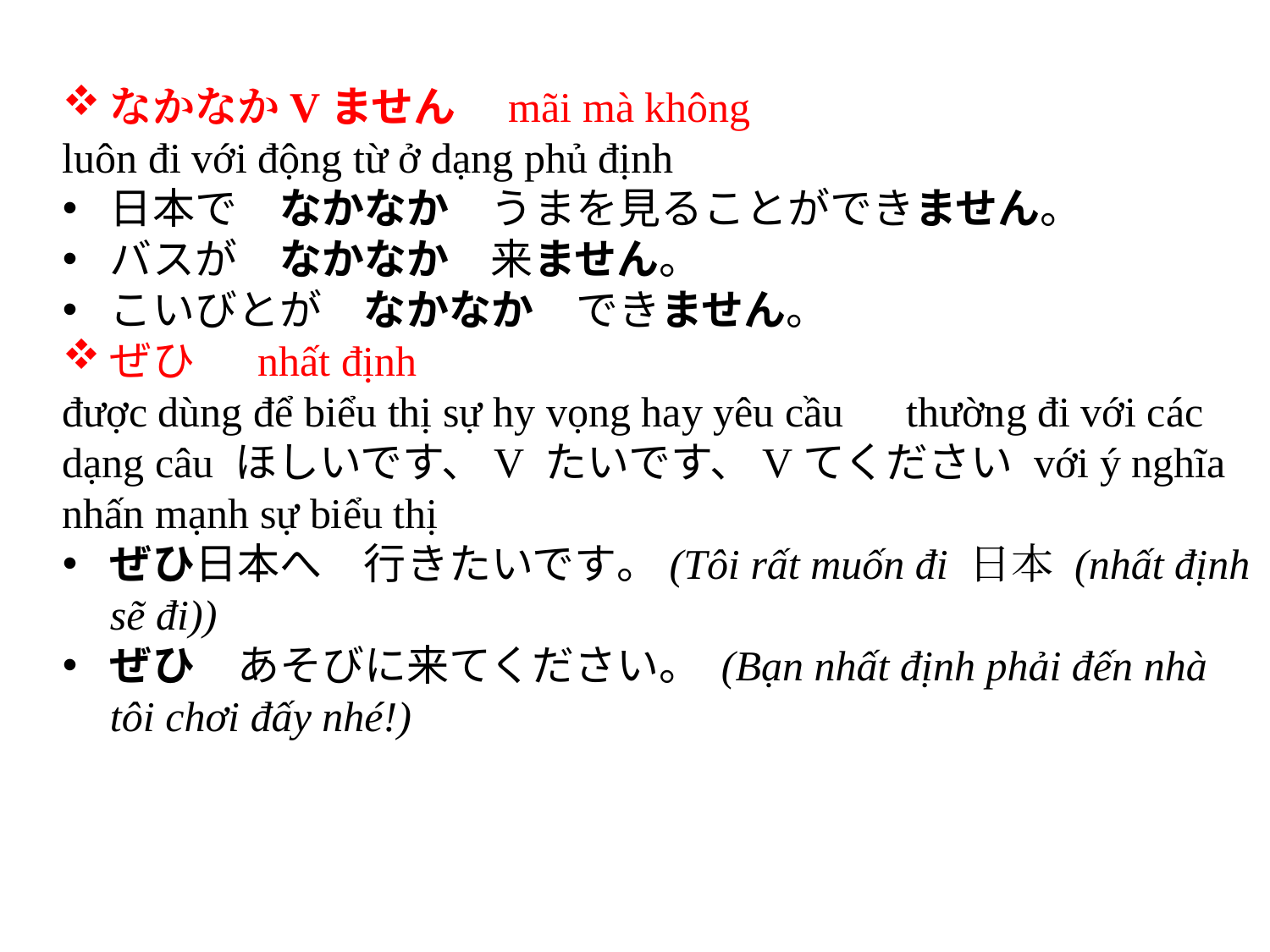

なかなかVません　mãi mà không
luôn đi với động từ ở dạng phủ định
日本で　なかなか　うまを見ることができません。
バスが　なかなか	来ません。
こいびとが　なかなか　できません。
ぜひ　 nhất định
được dùng để biểu thị sự hy vọng hay yêu cầu　thường đi với các dạng câu ほしいです、V たいです、Vてください với ý nghĩa nhấn mạnh sự biểu thị
ぜひ日本へ　行きたいです。(Tôi rất muốn đi 日本 (nhất định sẽ đi))
ぜひ　あそびに来てください。 (Bạn nhất định phải đến nhà tôi chơi đấy nhé!)